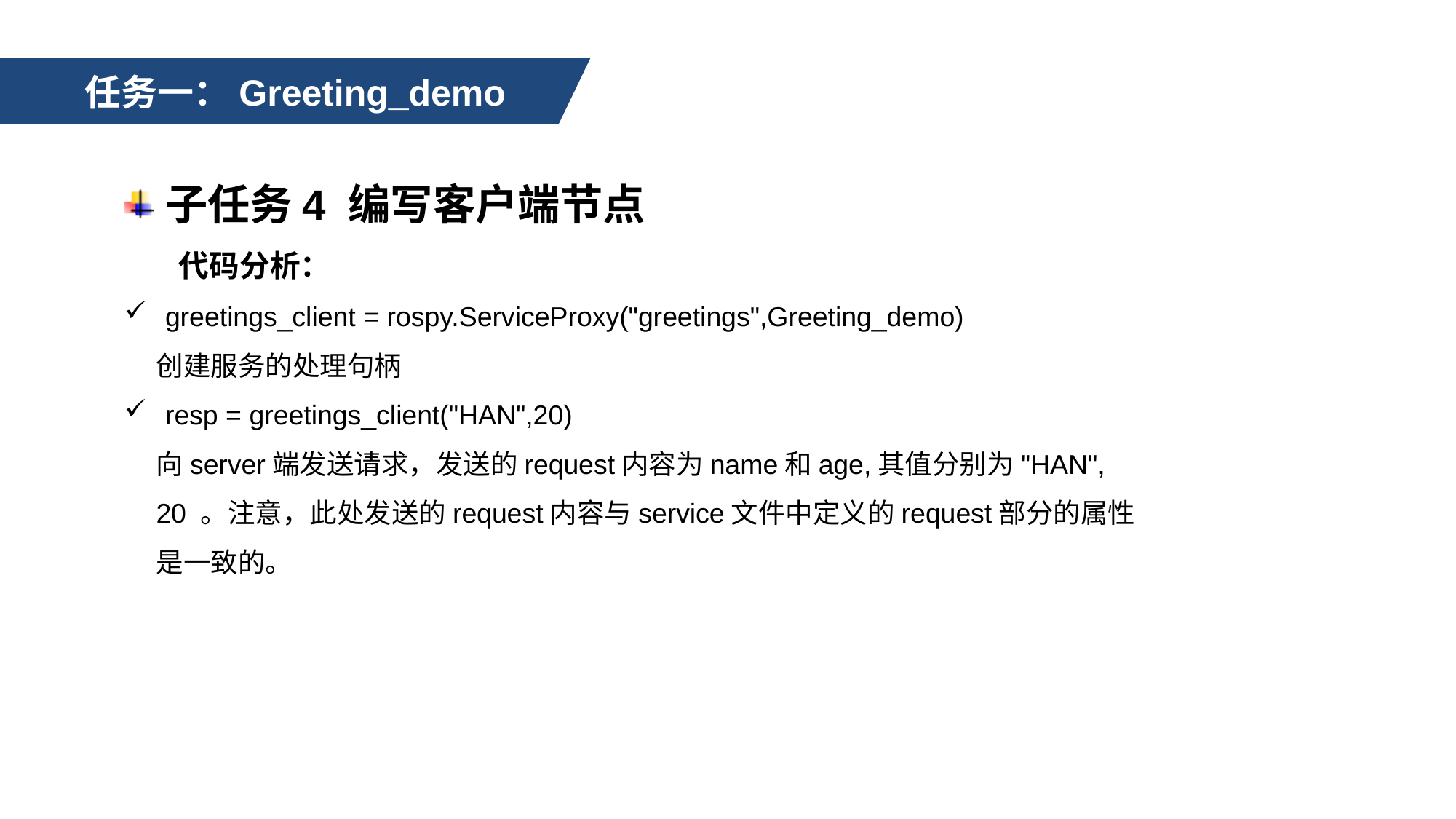

任务一：Greeting_demo
子任务4 编写客户端节点
代码分析：
greetings_client = rospy.ServiceProxy("greetings",Greeting_demo)
创建服务的处理句柄
resp = greetings_client("HAN",20)
向server端发送请求，发送的request内容为name和age,其值分别为"HAN", 20 。注意，此处发送的request内容与service文件中定义的request部分的属性是一致的。